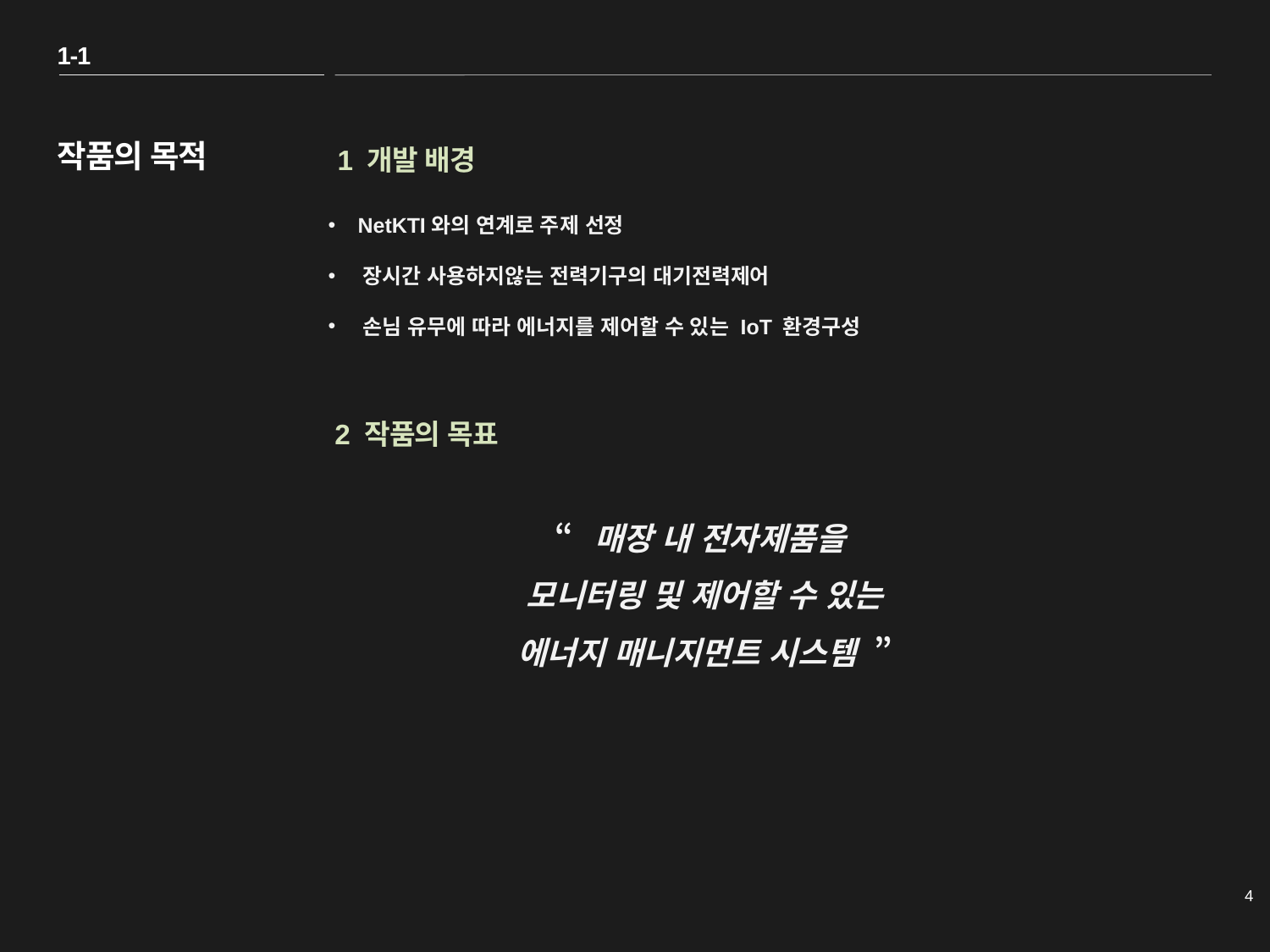

1-1
# 작품의 목적
1 개발 배경
 NetKTI와의 연계로 주제 선정

 장시간 사용하지않는 전력기구의 대기전력제어

 손님 유무에 따라 에너지를 제어할 수 있는 IoT 환경구성

2 작품의 목표
“매장 내 전자제품을
모니터링 및 제어할 수 있는
에너지 매니지먼트 시스템  ”
4